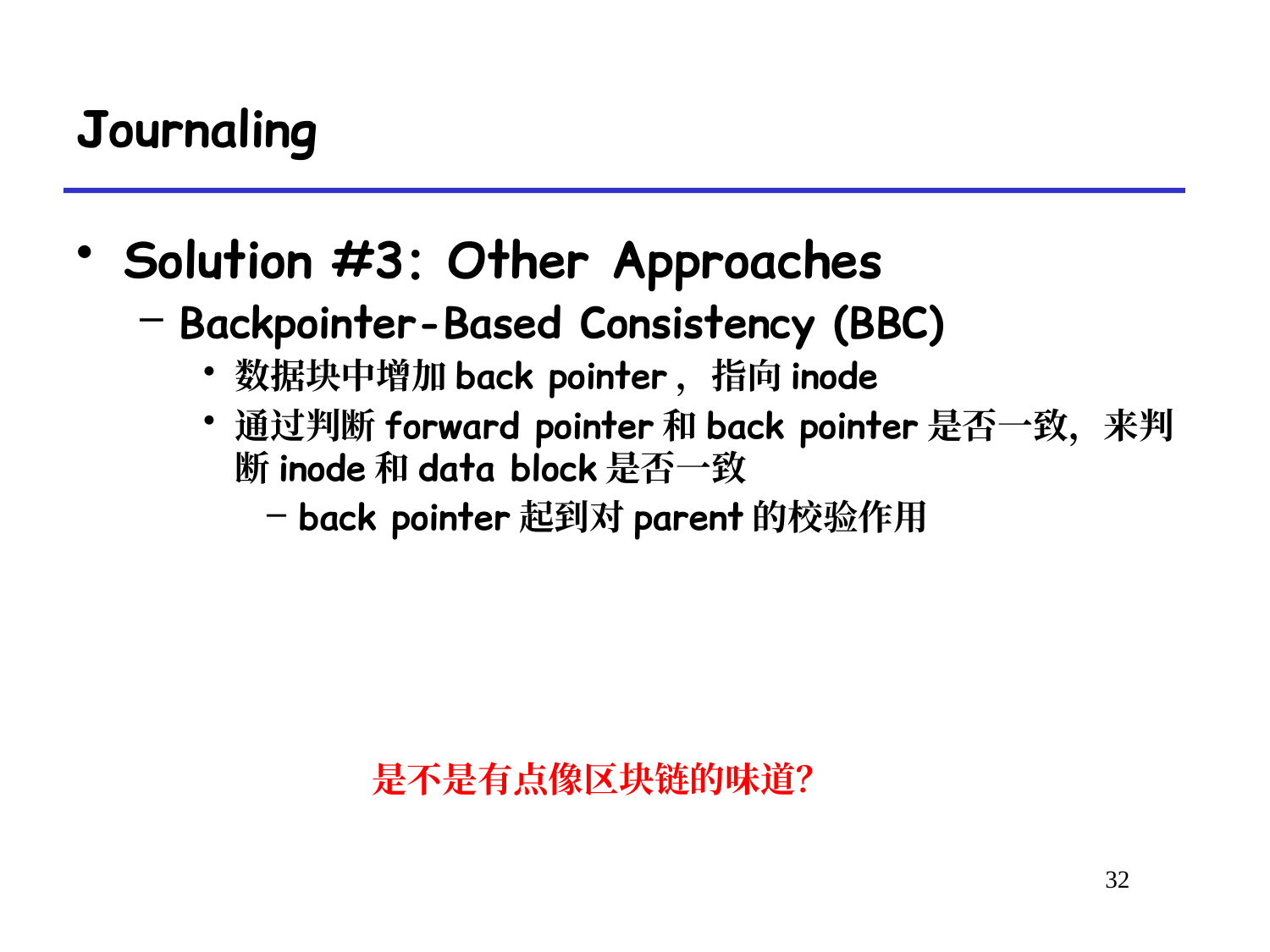

# Journaling
Solution #3: Other Approaches
Backpointer-Based Consistency (BBC)
数据块中增加back pointer，指向inode
通过判断forward pointer和back pointer是否一致，来判断inode和data block是否一致
back pointer起到对parent的校验作用
是不是有点像区块链的味道？
32